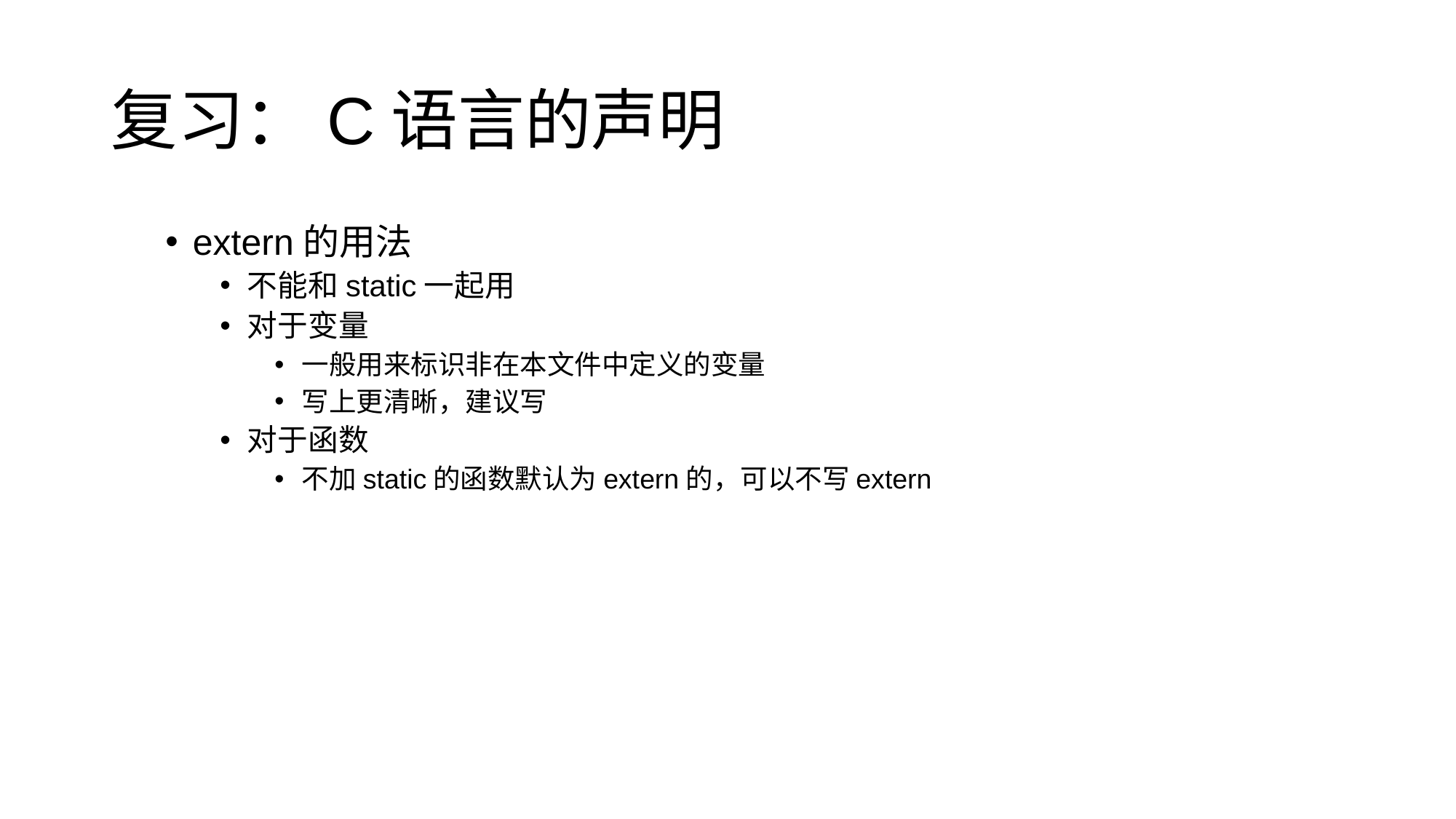

# 复习：C语言的声明
extern的用法
不能和static一起用
对于变量
一般用来标识非在本文件中定义的变量
写上更清晰，建议写
对于函数
不加static的函数默认为extern的，可以不写extern